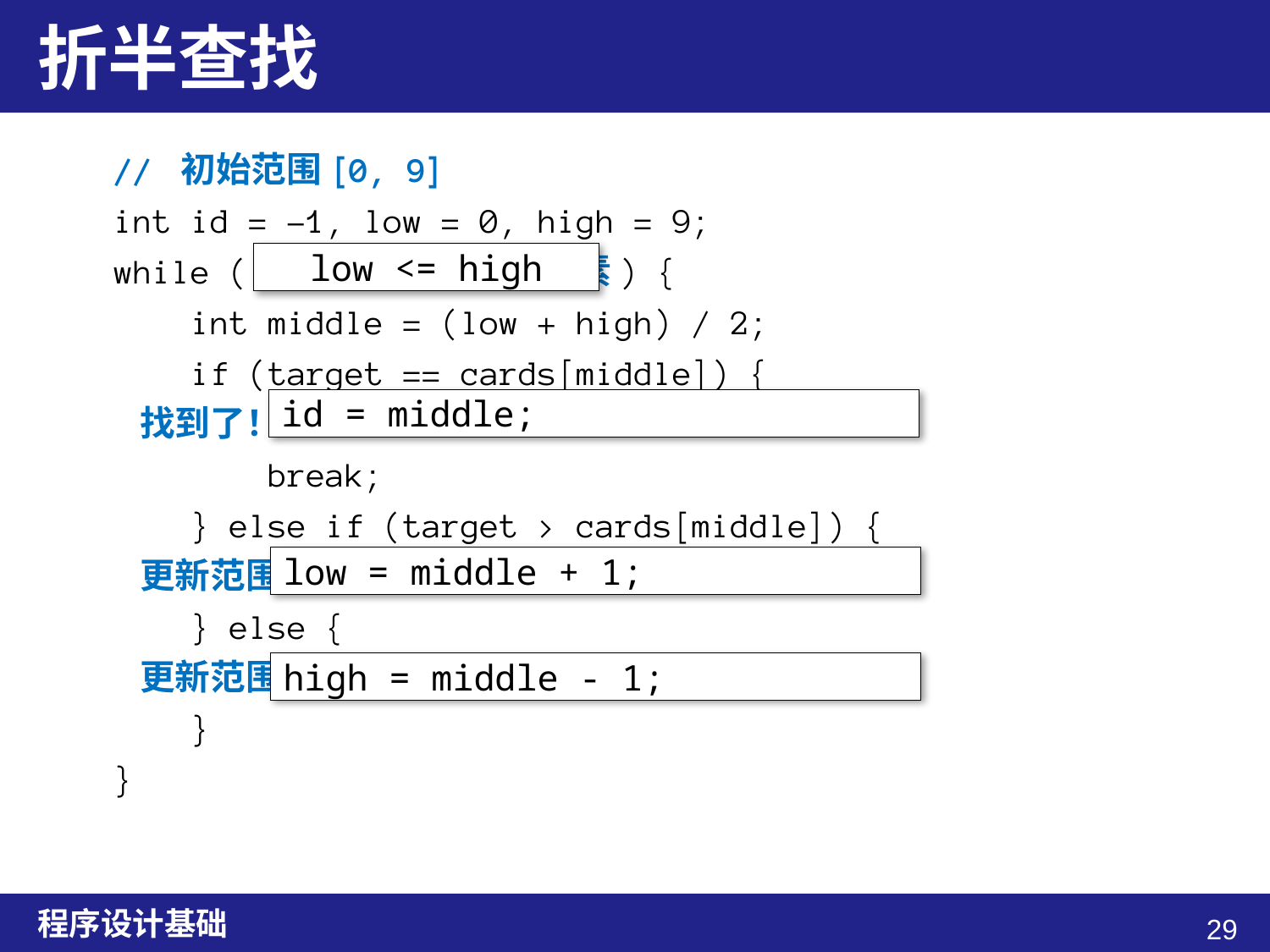

# 折半查找
    // 初始范围[0, 9]
    int id = -1, low = 0, high = 9;
    while (范围内有待查找的元素) {
        int middle = (low + high) / 2;
        if (target == cards[middle]) {
            找到了！
            break;
        } else if (target > cards[middle]) {
            更新范围[middle + 1, high]
        } else {
            更新范围[low, middle – 1]
        }
    }
low <= high
id = middle;
low = middle + 1;
high = middle - 1;